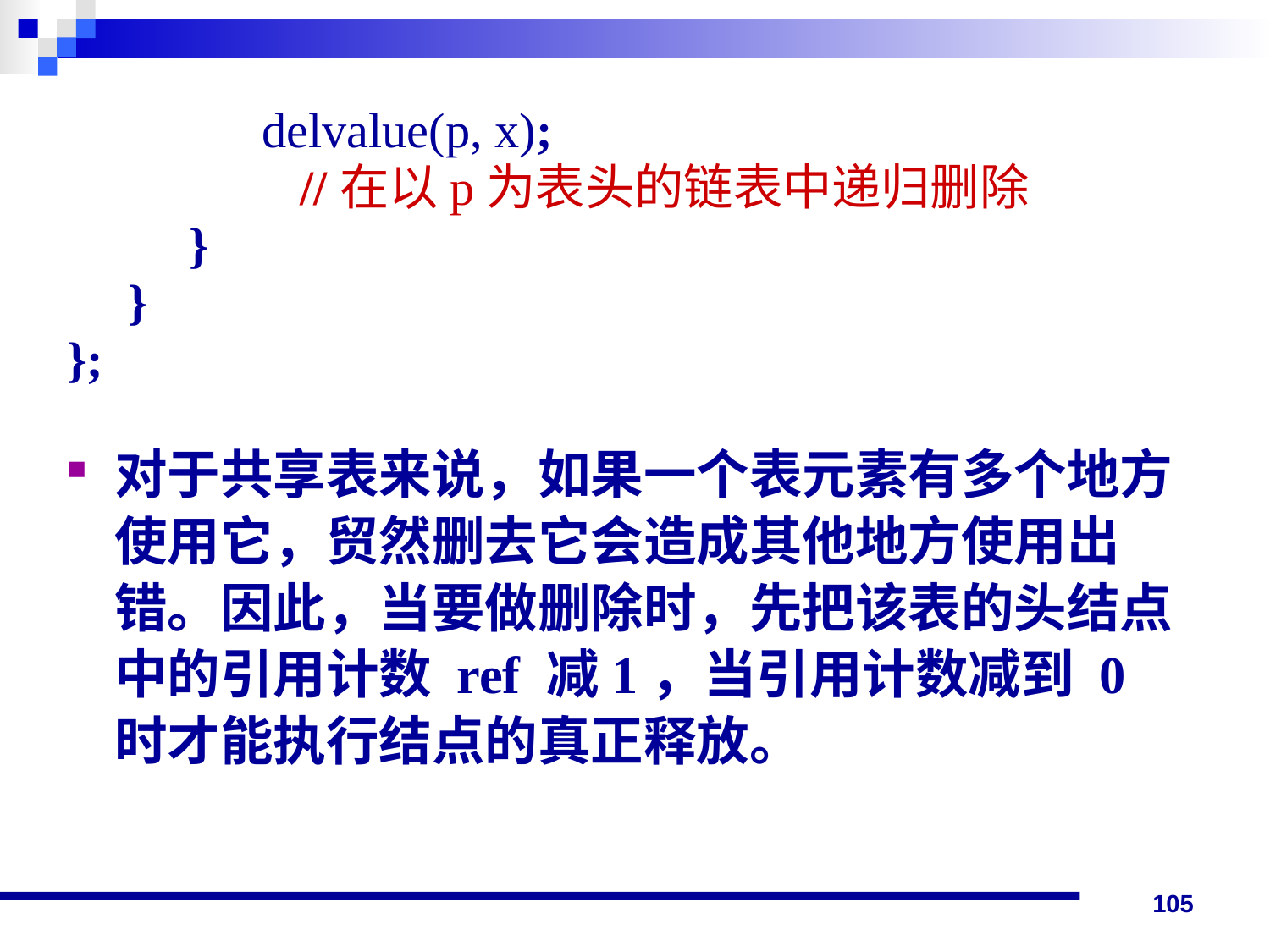

delvalue(p, x);
                   //在以p为表头的链表中递归删除
          }
     }
};

对于共享表来说，如果一个表元素有多个地方使用它，贸然删去它会造成其他地方使用出错。因此，当要做删除时，先把该表的头结点中的引用计数 ref 减1，当引用计数减到 0 时才能执行结点的真正释放。
105